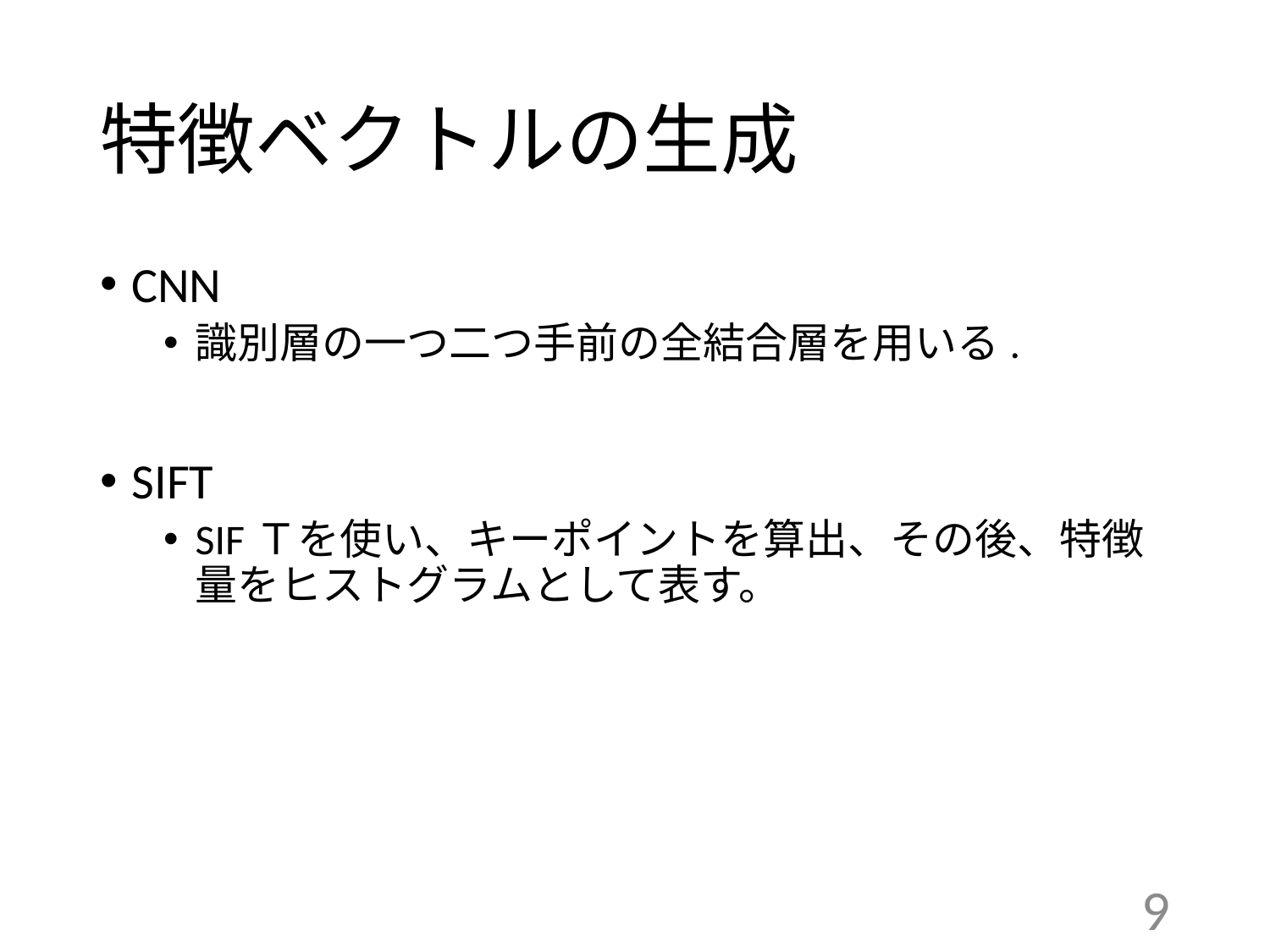

# 特徴ベクトルの生成
CNN
識別層の一つ二つ手前の全結合層を用いる.

SIFT
SIFＴを使い、キーポイントを算出、その後、特徴量をヒストグラムとして表す。

9